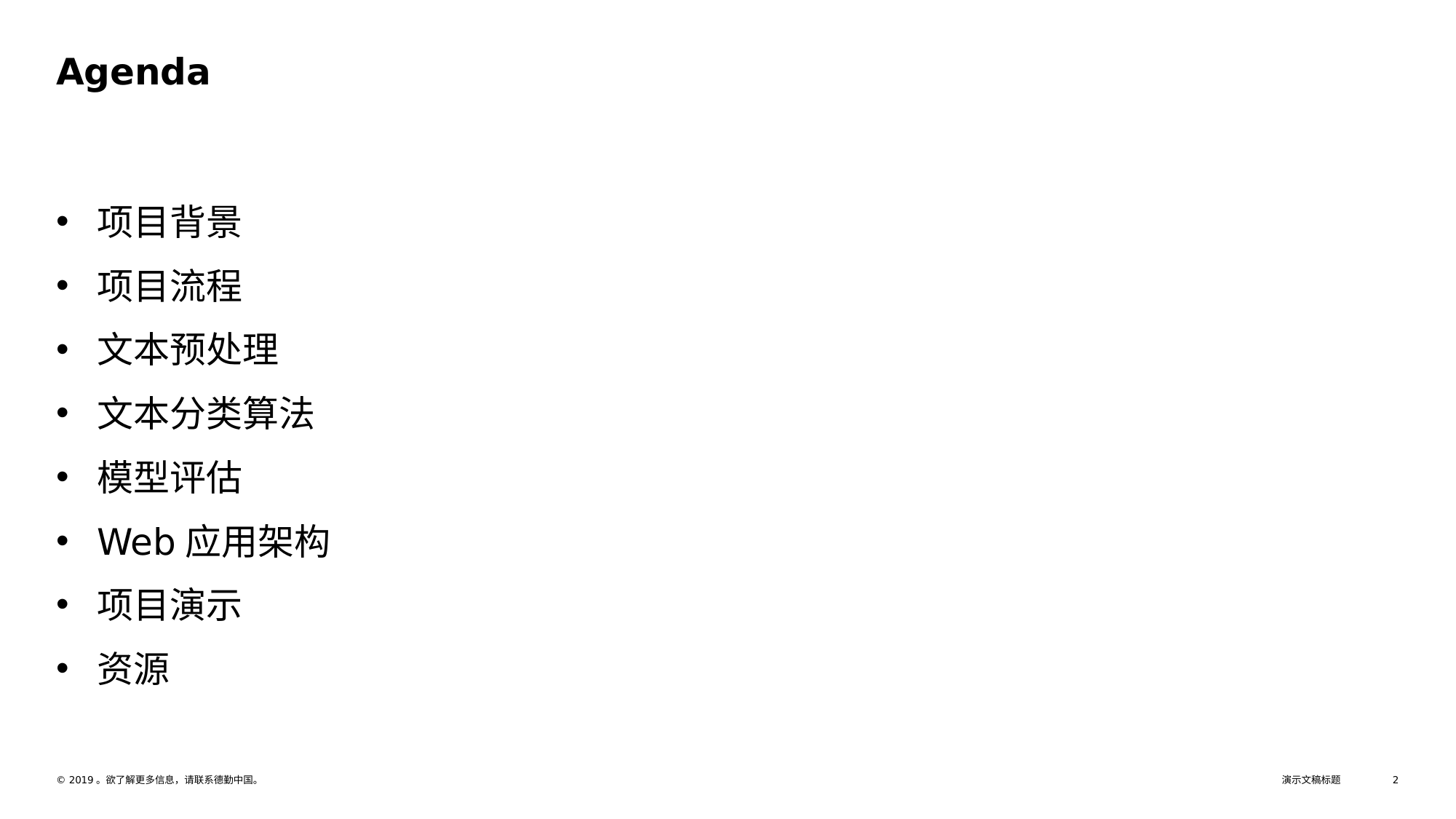

# Agenda
项目背景
项目流程
文本预处理
文本分类算法
模型评估
Web应用架构
项目演示
资源